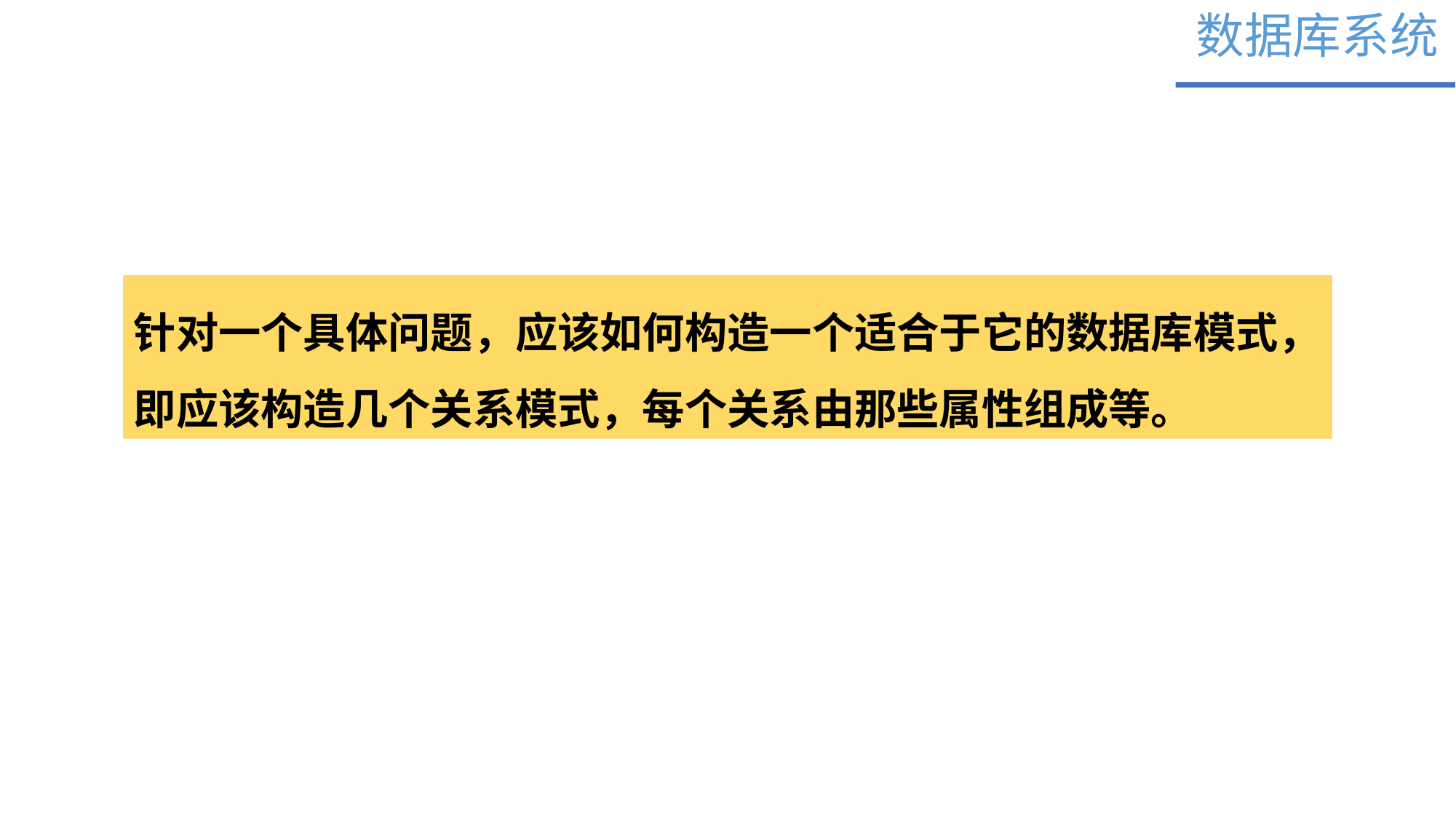

数据库系统

针对一个具体问题，应该如何构造一个适合于它的数据库模式，即应该构造几个关系模式，每个关系由那些属性组成等。